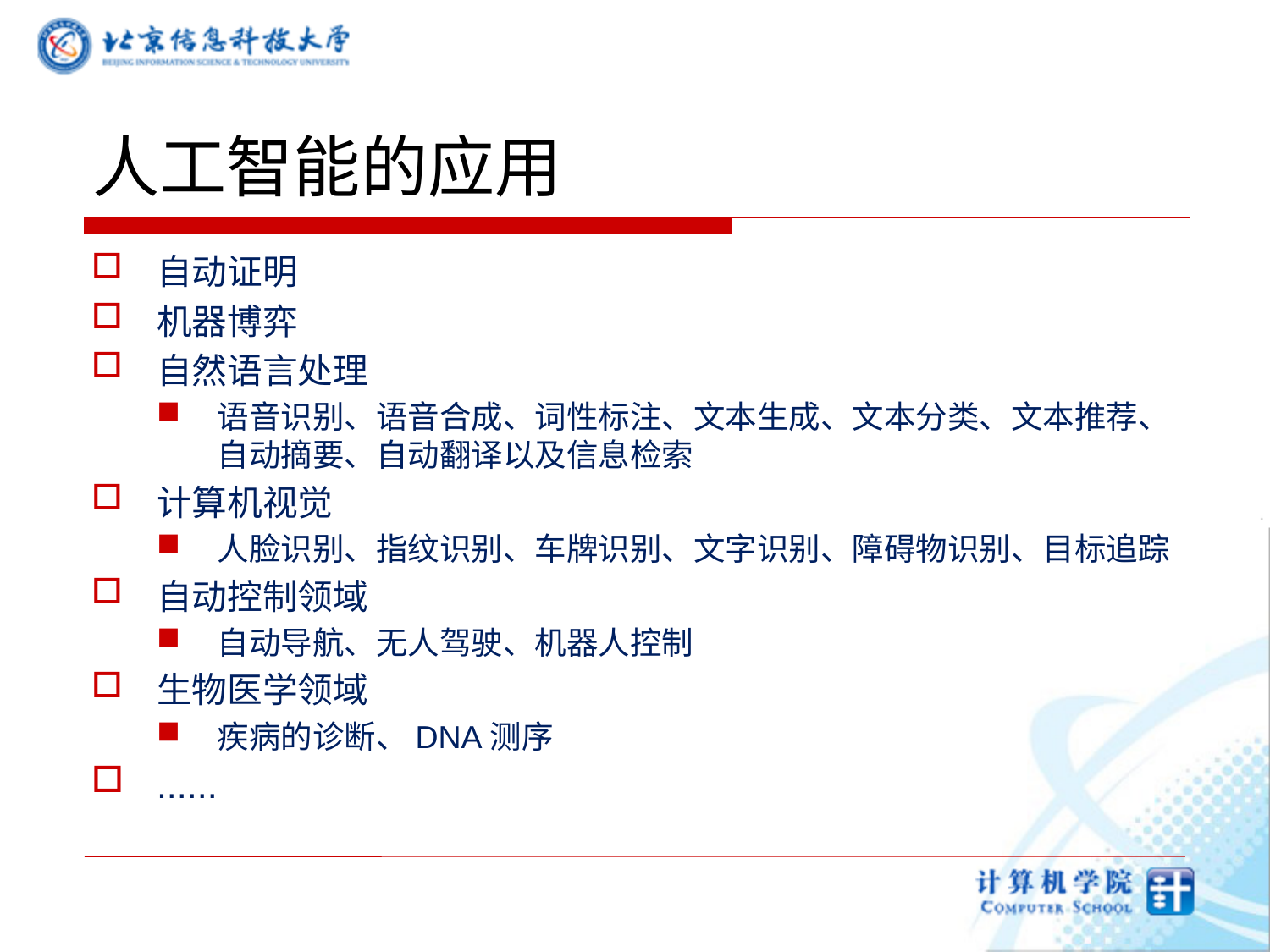

# 人工智能的应用
自动证明
机器博弈
自然语言处理
语音识别、语音合成、词性标注、文本生成、文本分类、文本推荐、自动摘要、自动翻译以及信息检索
计算机视觉
人脸识别、指纹识别、车牌识别、文字识别、障碍物识别、目标追踪
自动控制领域
自动导航、无人驾驶、机器人控制
生物医学领域
疾病的诊断、DNA测序
......